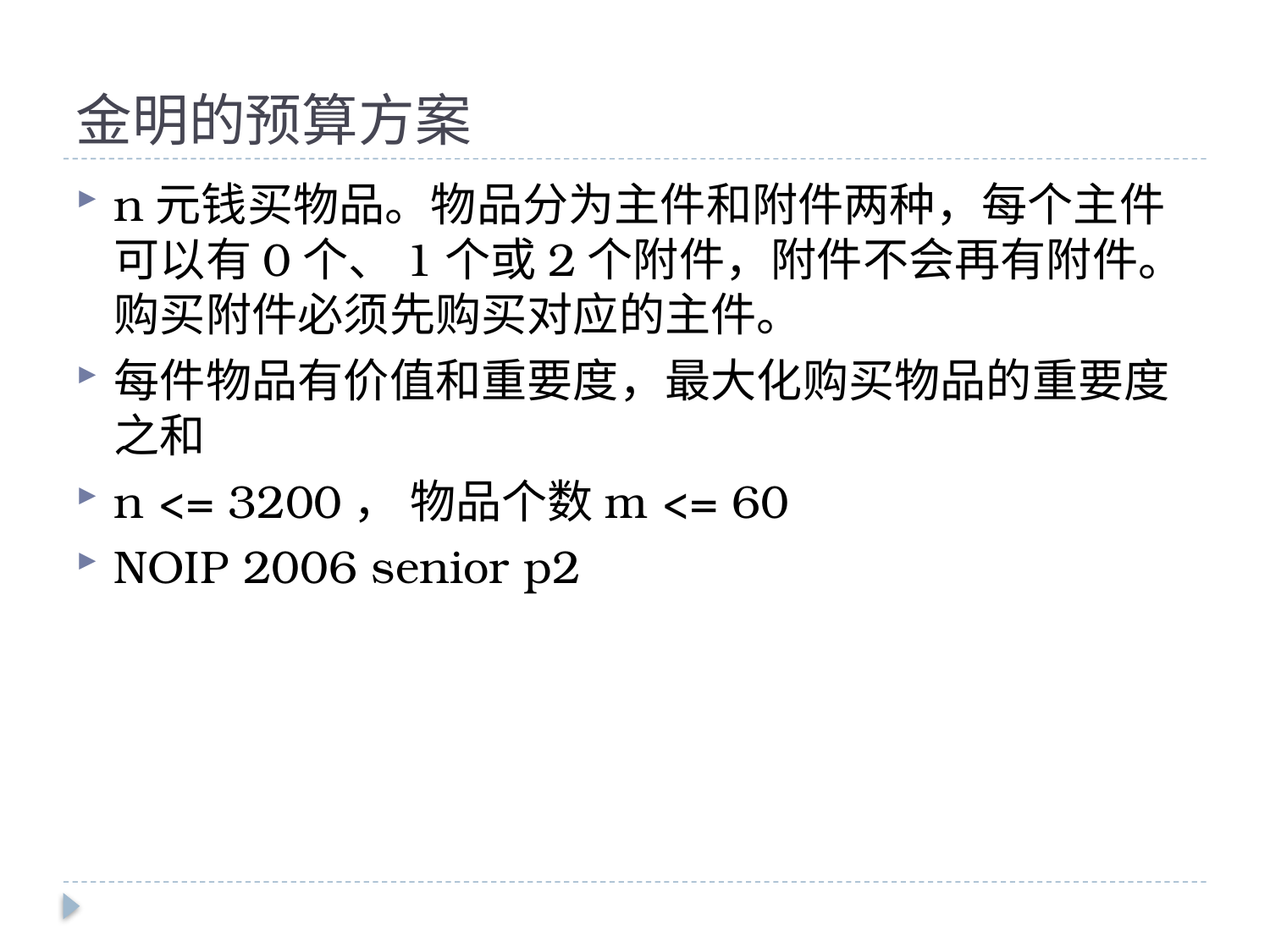

# 金明的预算方案
n元钱买物品。物品分为主件和附件两种，每个主件可以有0个、1个或2个附件，附件不会再有附件。购买附件必须先购买对应的主件。
每件物品有价值和重要度，最大化购买物品的重要度之和
n <= 3200， 物品个数m <= 60
NOIP 2006 senior p2